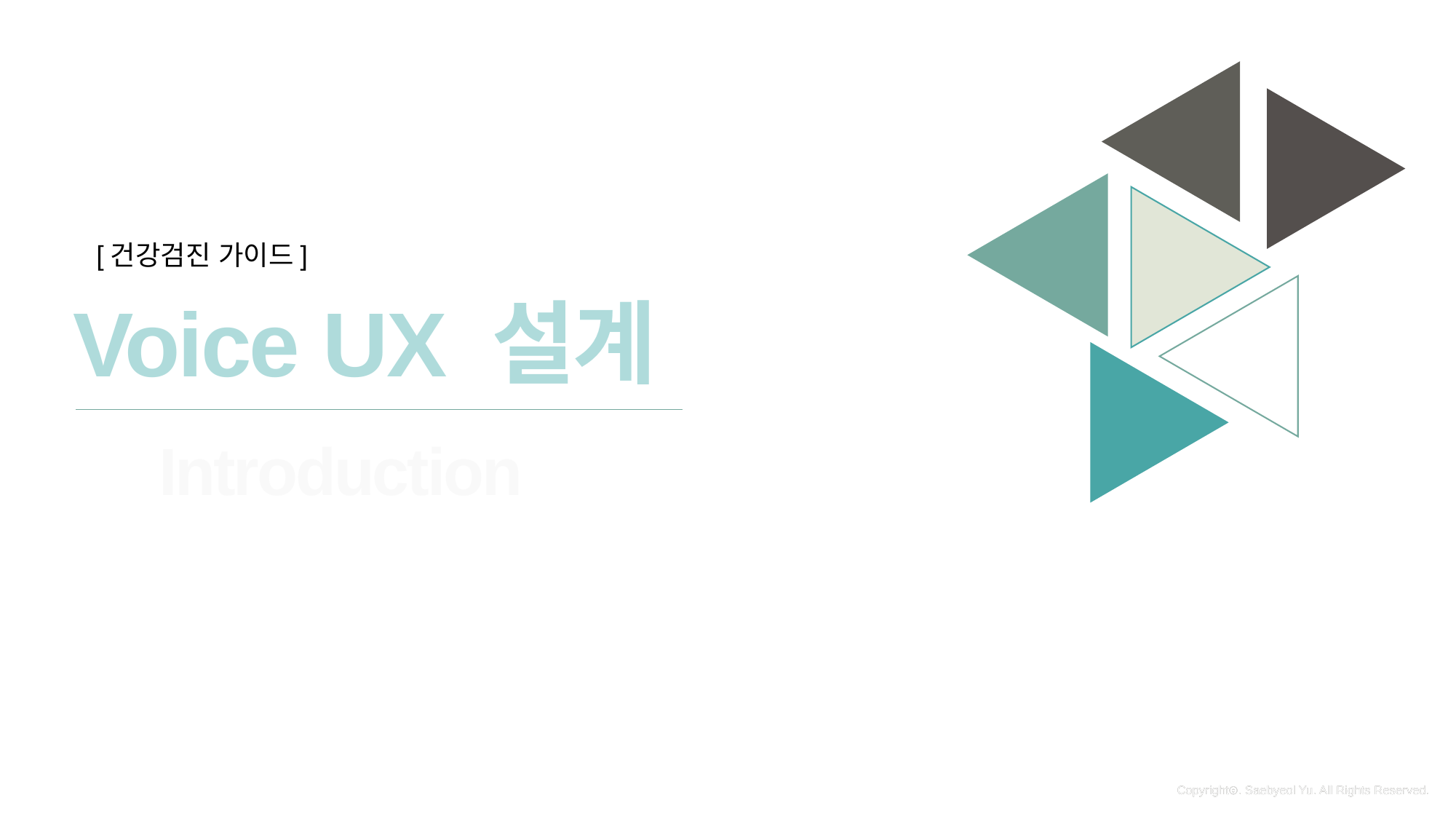

[건강검진 가이드]
Voice UX 설계
Introduction
Introduction
Copyrightⓒ. Saebyeol Yu. All Rights Reserved.